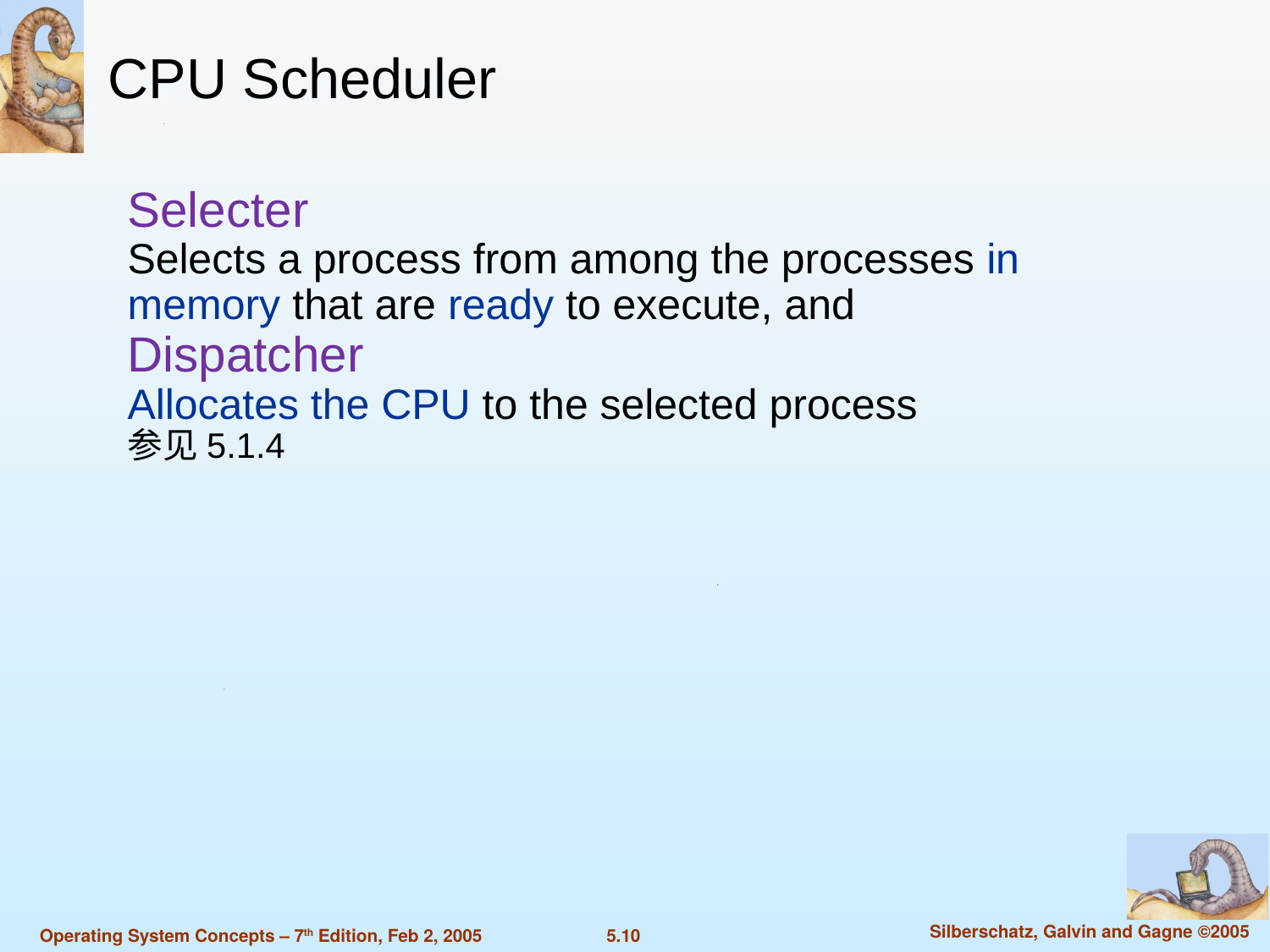

CPU Scheduler
Selecter
Selects a process from among the processes in memory that are ready to execute, and
Dispatcher
Allocates the CPU to the selected process
参见5.1.4